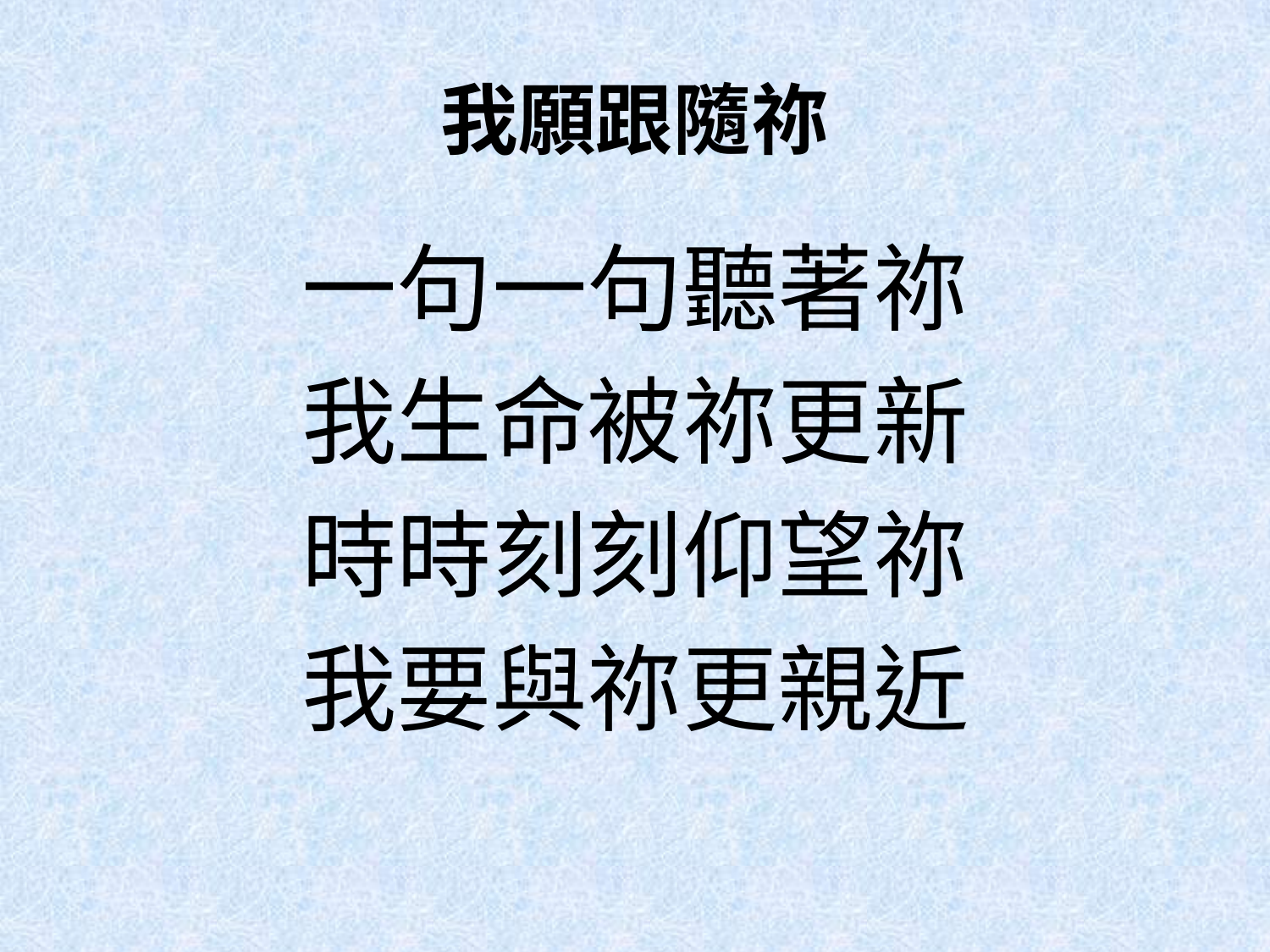

# 我願跟隨祢
一句一句聽著​​祢
我生命被祢更新
時時刻刻仰望祢
我要與祢更親近